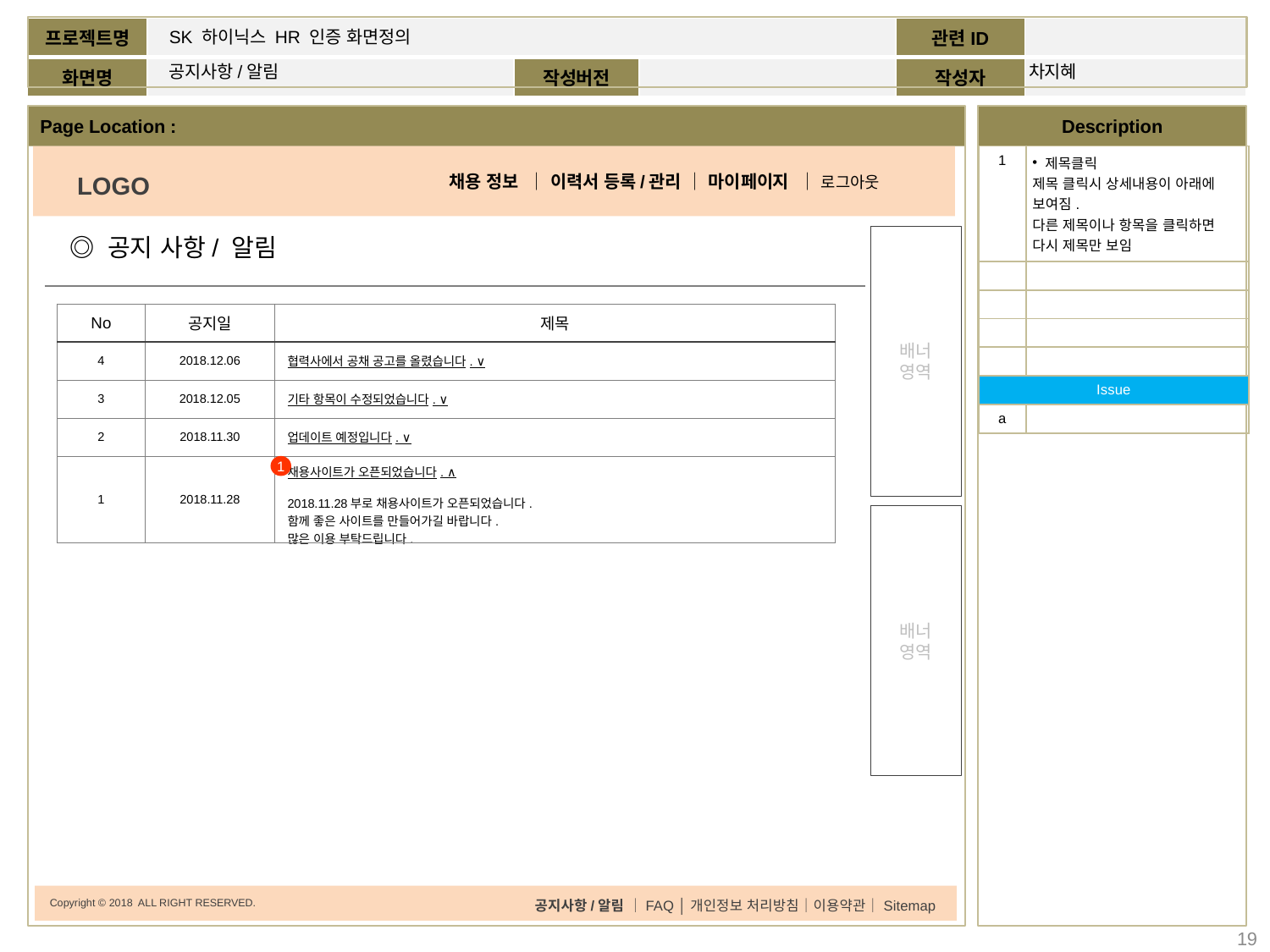

SK 하이닉스 HR 인증 화면정의
공지사항/알림
차지혜
| 1 | 제목클릭 제목 클릭시 상세내용이 아래에 보여짐. 다른 제목이나 항목을 클릭하면 다시 제목만 보임 |
| --- | --- |
|  |  |
|  |  |
|  |  |
|  |  |
| Issue |  |
| a |  |

LOGO
채용 정보  │ 이력서 등록/관리 │ 마이페이지  │ 로그아웃
◎ 공지 사항/ 알림
배너
영역
| No | 공지일 | 제목 |
| --- | --- | --- |
| 4 | 2018.12.06 | 협력사에서 공채 공고를 올렸습니다. ∨ |
| 3 | 2018.12.05 | 기타 항목이 수정되었습니다. ∨ |
| 2 | 2018.11.30 | 업데이트 예정입니다. ∨ |
| 1 | 2018.11.28 | 채용사이트가 오픈되었습니다. ∧ 2018.11.28부로 채용사이트가 오픈되었습니다. 함께 좋은 사이트를 만들어가길 바랍니다. 많은 이용 부탁드립니다. |
1
배너
영역

Copyright © 2018  ALL RIGHT RESERVED.
공지사항/알림 │FAQ │개인정보 처리방침│이용약관│Sitemap
19